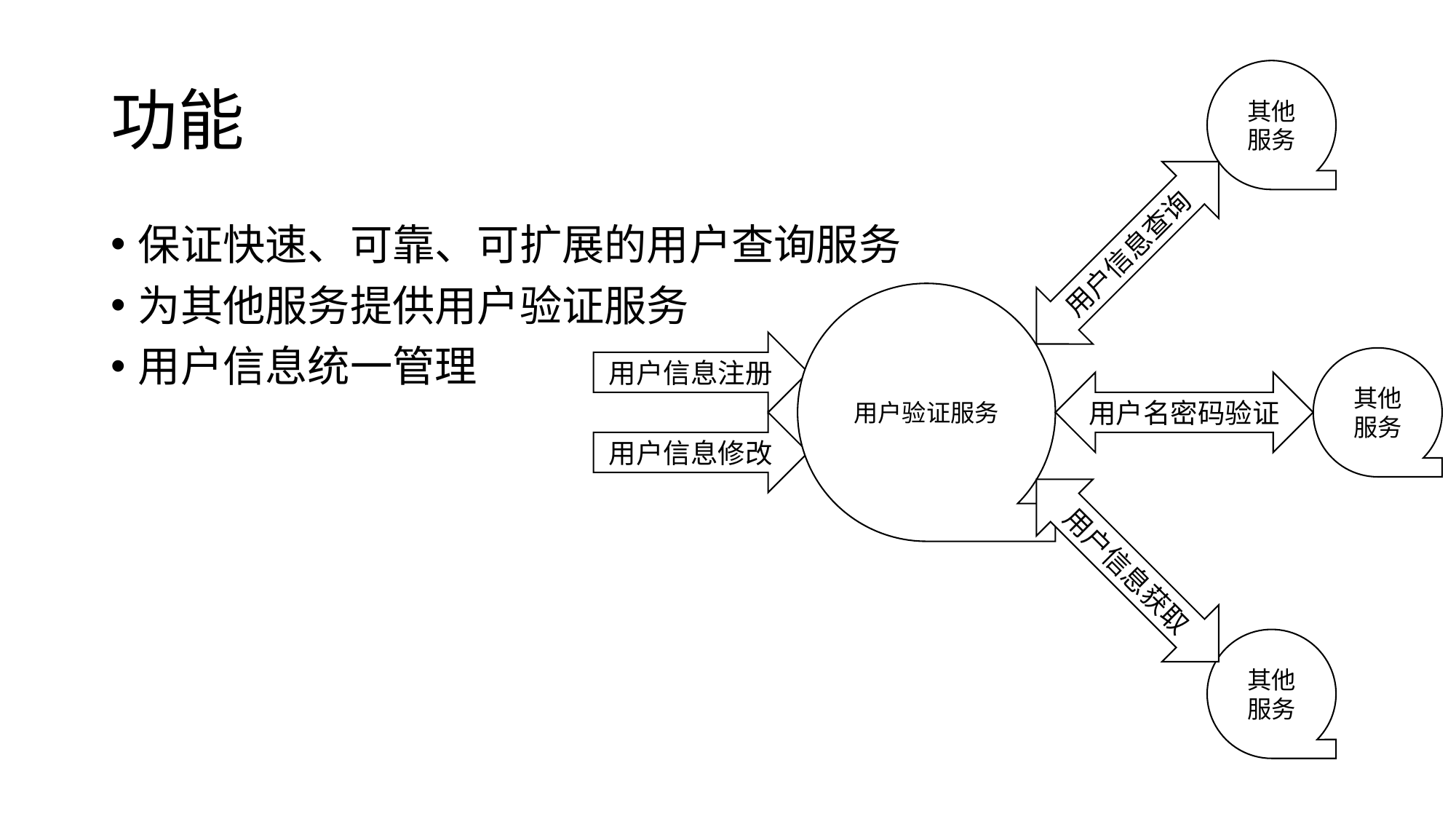

# 功能
其他服务
用户信息查询
用户验证服务
用户信息注册
其他服务
用户名密码验证
用户信息修改
用户信息获取
其他服务
保证快速、可靠、可扩展的用户查询服务
为其他服务提供用户验证服务
用户信息统一管理